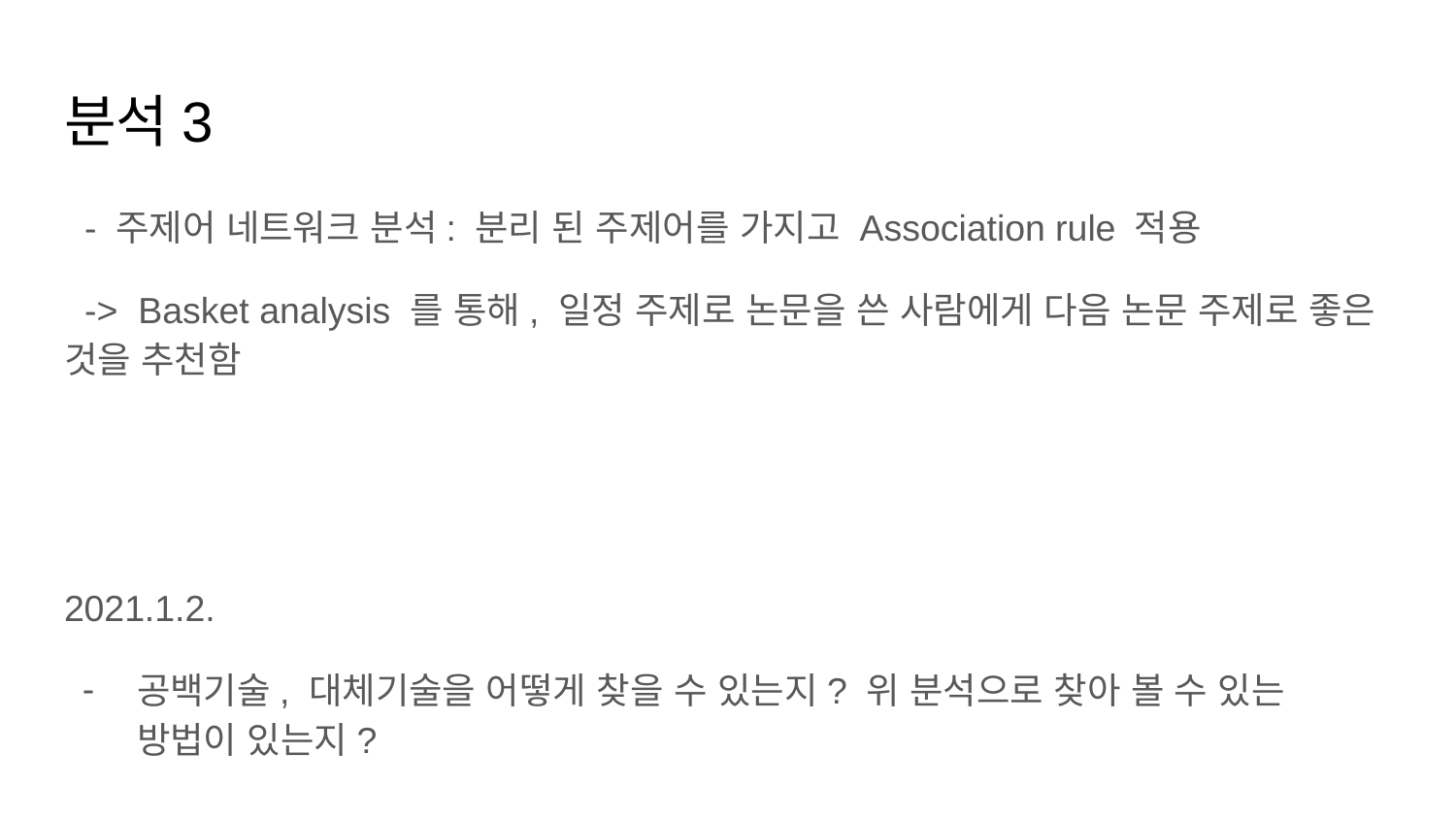

# 분석3
  - 주제어 네트워크 분석: 분리 된 주제어를 가지고 Association rule 적용
  ->  Basket analysis 를 통해, 일정 주제로 논문을 쓴 사람에게 다음 논문 주제로 좋은 것을 추천함

2021.1.2.
공백기술, 대체기술을 어떻게 찾을 수 있는지? 위 분석으로 찾아 볼 수 있는 방법이 있는지?